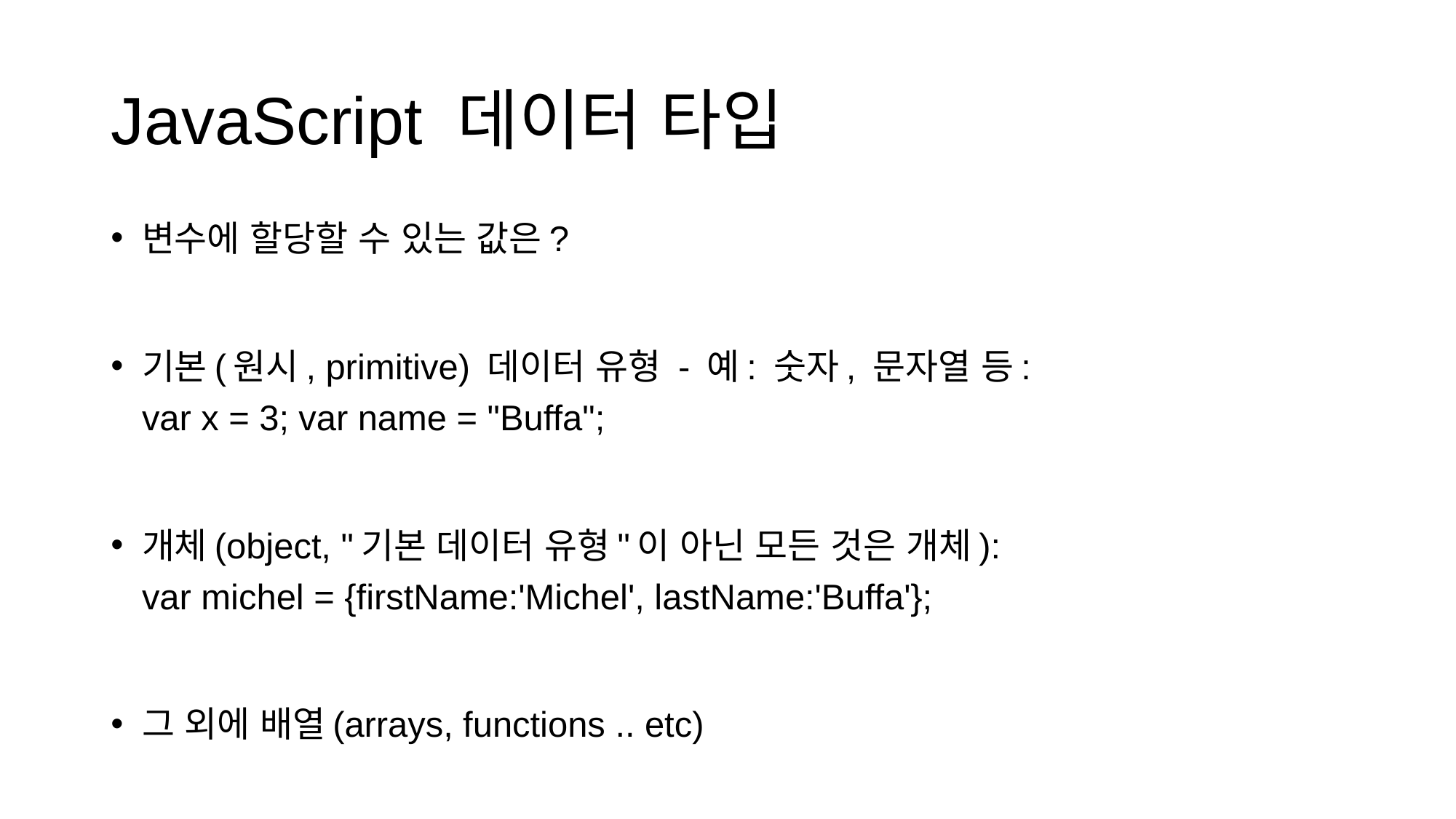

# JavaScript 데이터 타입
변수에 할당할 수 있는 값은?

기본(원시, primitive) 데이터 유형 - 예: 숫자, 문자열 등:
var x = 3; var name = "Buffa";

개체(object, "기본 데이터 유형"이 아닌 모든 것은 개체):
var michel = {firstName:'Michel', lastName:'Buffa'};

그 외에 배열(arrays, functions .. etc)